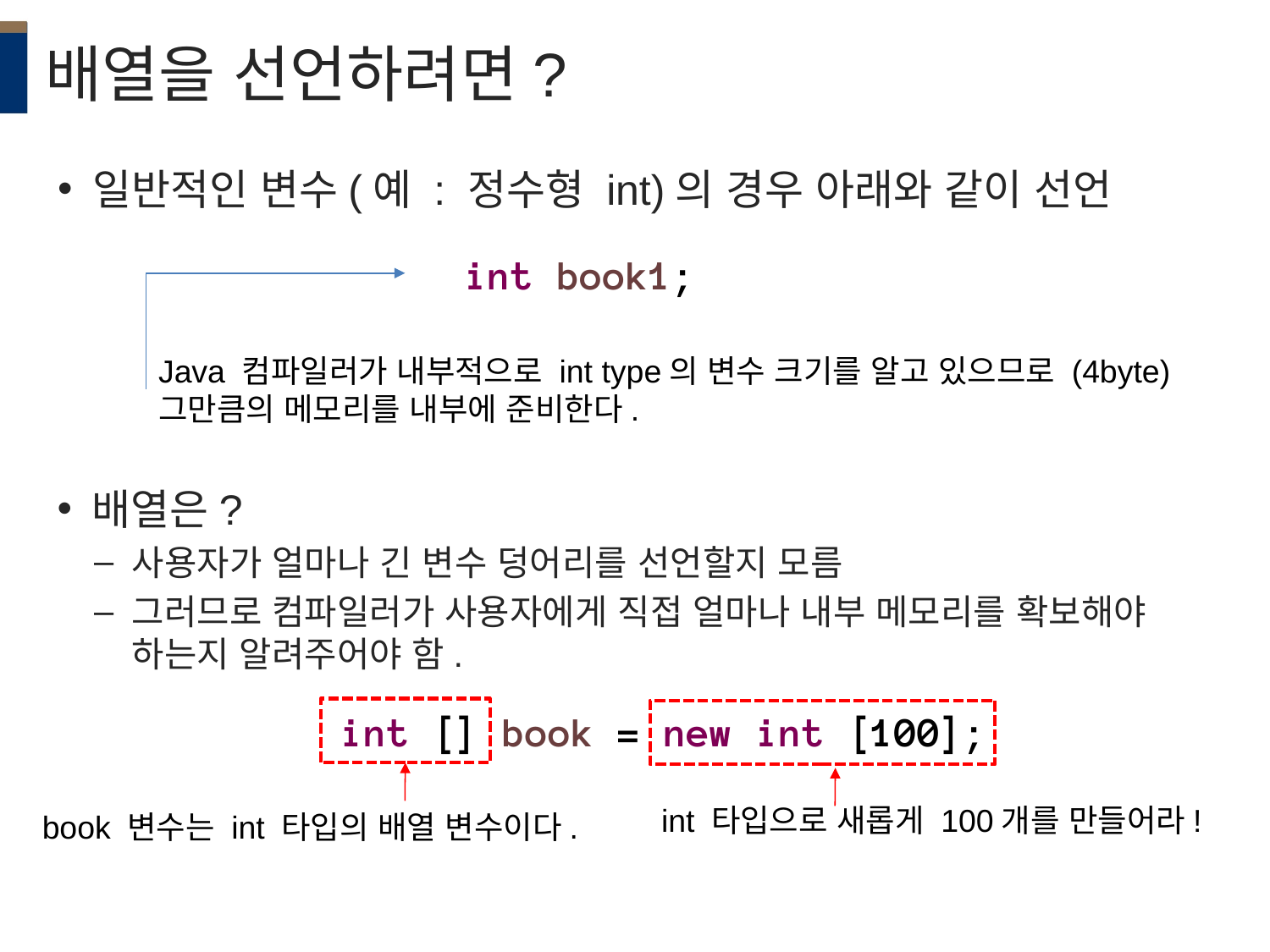

# 배열을 선언하려면?
일반적인 변수(예 : 정수형 int)의 경우 아래와 같이 선언
int book1;
Java 컴파일러가 내부적으로 int type의 변수 크기를 알고 있으므로 (4byte)
그만큼의 메모리를 내부에 준비한다.
배열은?
사용자가 얼마나 긴 변수 덩어리를 선언할지 모름
그러므로 컴파일러가 사용자에게 직접 얼마나 내부 메모리를 확보해야 하는지 알려주어야 함.

book 변수는 int 타입의 배열 변수이다.
int [] book = new int [100];

int 타입으로 새롭게 100개를 만들어라!